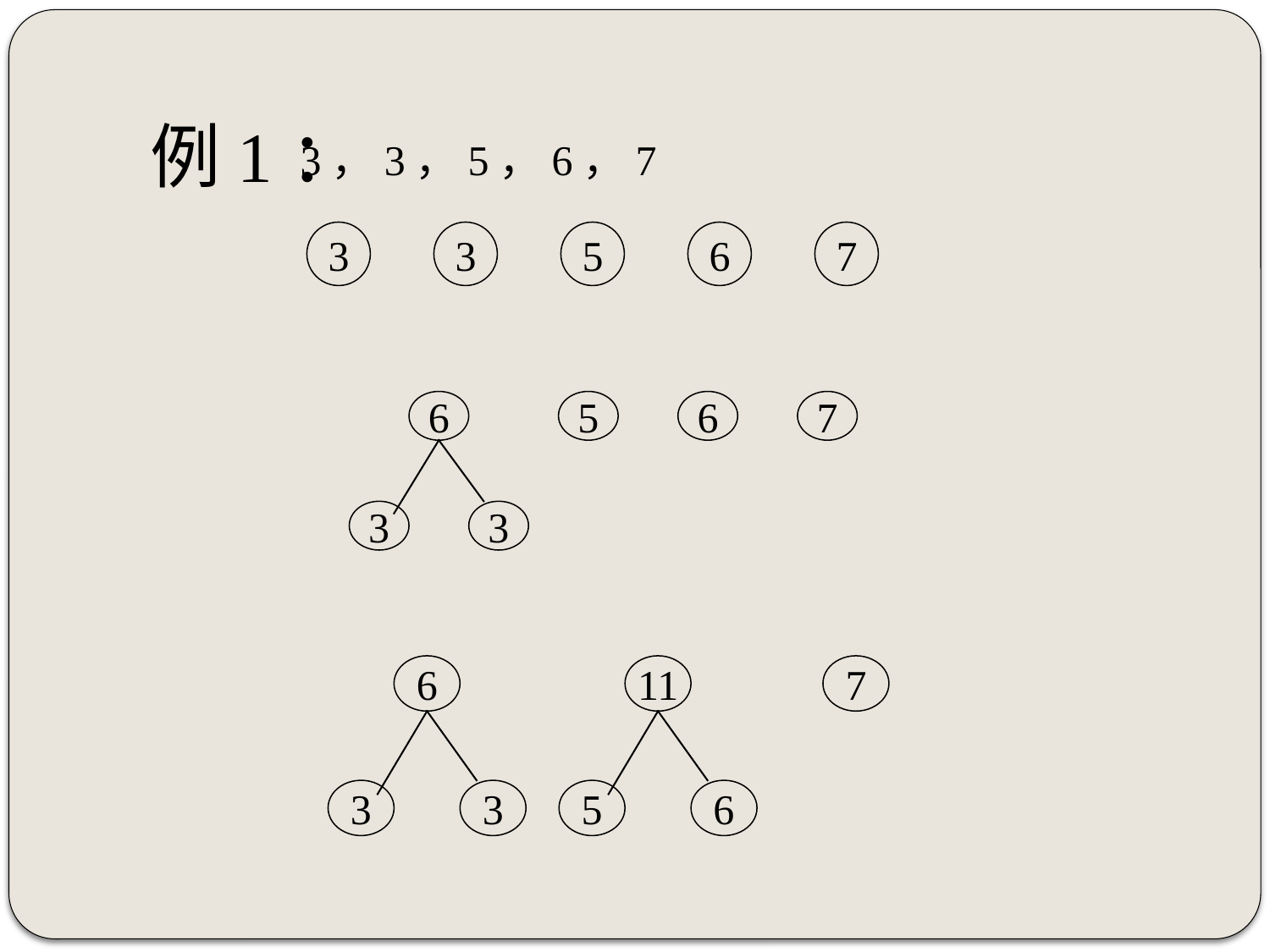

例1：
3，3，5，6，7
3
3
5
6
7
6
5
6
7

3
3
6
11
7

3
3
5
6